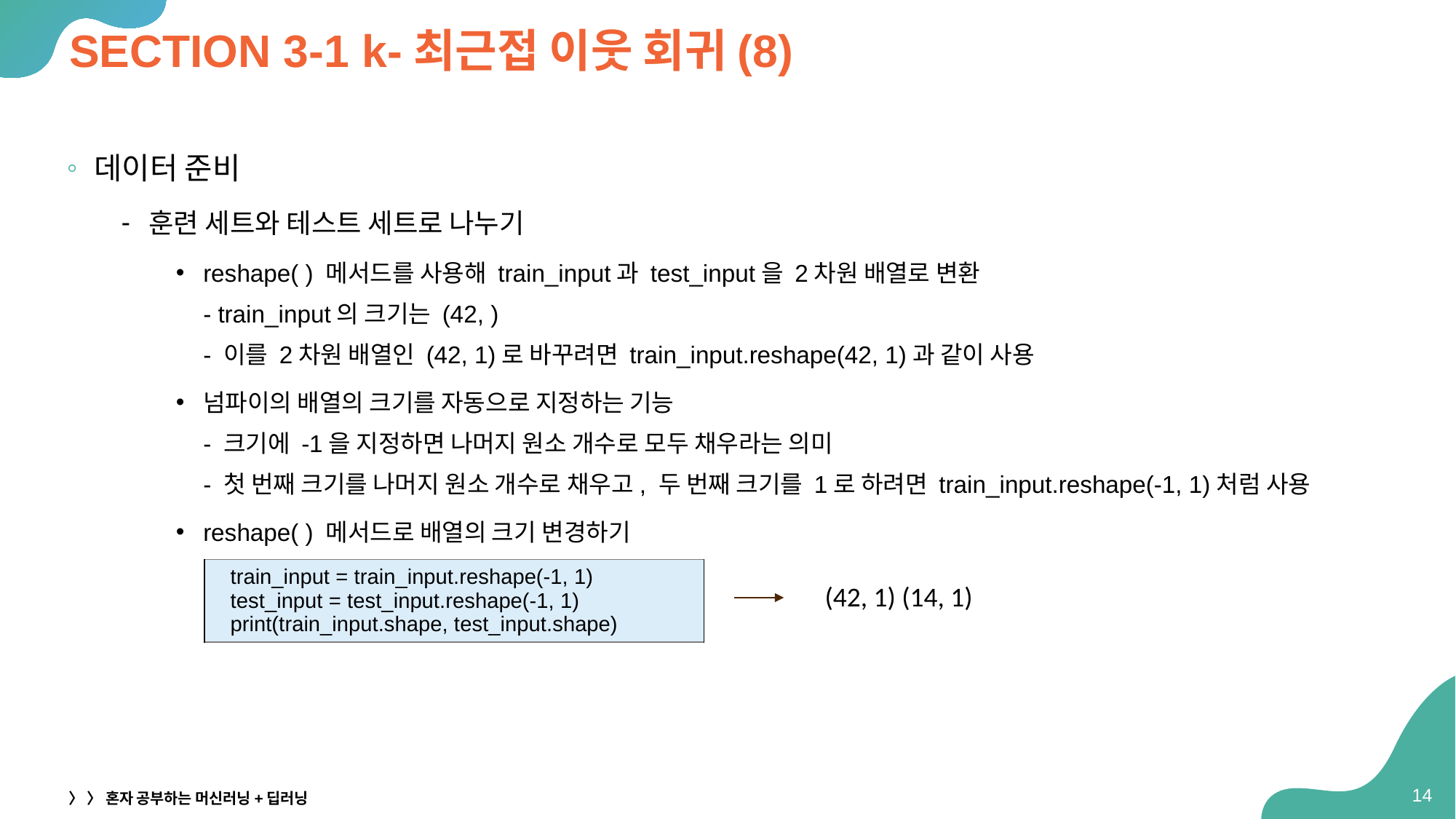

# SECTION 3-1 k-최근접 이웃 회귀(8)
데이터 준비
훈련 세트와 테스트 세트로 나누기
reshape( ) 메서드를 사용해 train_input과 test_input을 2차원 배열로 변환
- train_input의 크기는 (42, )
- 이를 2차원 배열인 (42, 1)로 바꾸려면 train_input.reshape(42, 1)과 같이 사용
넘파이의 배열의 크기를 자동으로 지정하는 기능
- 크기에 -1을 지정하면 나머지 원소 개수로 모두 채우라는 의미
- 첫 번째 크기를 나머지 원소 개수로 채우고, 두 번째 크기를 1로 하려면 train_input.reshape(-1, 1)처럼 사용
reshape( ) 메서드로 배열의 크기 변경하기
| train\_input = train\_input.reshape(-1, 1) test\_input = test\_input.reshape(-1, 1) print(train\_input.shape, test\_input.shape) |
| --- |
(42, 1) (14, 1)
14
〉 〉 혼자 공부하는 머신러닝+딥러닝